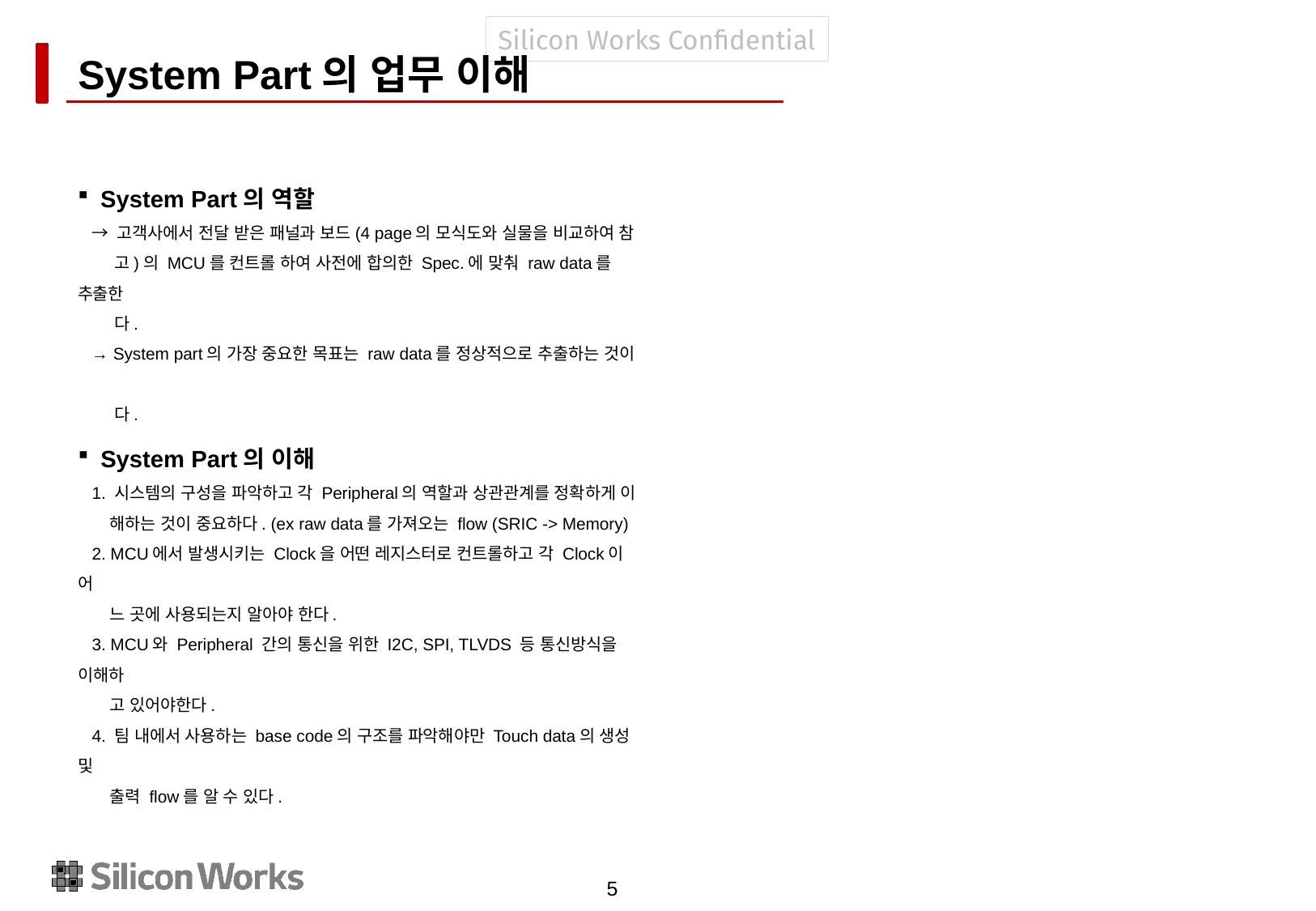

# System Part의 업무 이해
System Part의 역할
   → 고객사에서 전달 받은 패널과 보드(4 page의 모식도와 실물을 비교하여 참
       고)의 MCU를 컨트롤 하여 사전에 합의한 Spec.에 맞춰 raw data를 추출한
       다.
   → System part의 가장 중요한 목표는 raw data를 정상적으로 추출하는 것이
       다.
System Part의 이해
   1. 시스템의 구성을 파악하고 각 Peripheral의 역할과 상관관계를 정확하게 이
      해하는 것이 중요하다. (ex raw data를 가져오는 flow (SRIC -> Memory)
   2. MCU에서 발생시키는 Clock을 어떤 레지스터로 컨트롤하고 각 Clock이 어
      느 곳에 사용되는지 알아야 한다.
   3. MCU와 Peripheral 간의 통신을 위한 I2C, SPI, TLVDS 등 통신방식을 이해하
      고 있어야한다.
   4. 팀 내에서 사용하는 base code의 구조를 파악해야만 Touch data의 생성 및
      출력 flow를 알 수 있다.